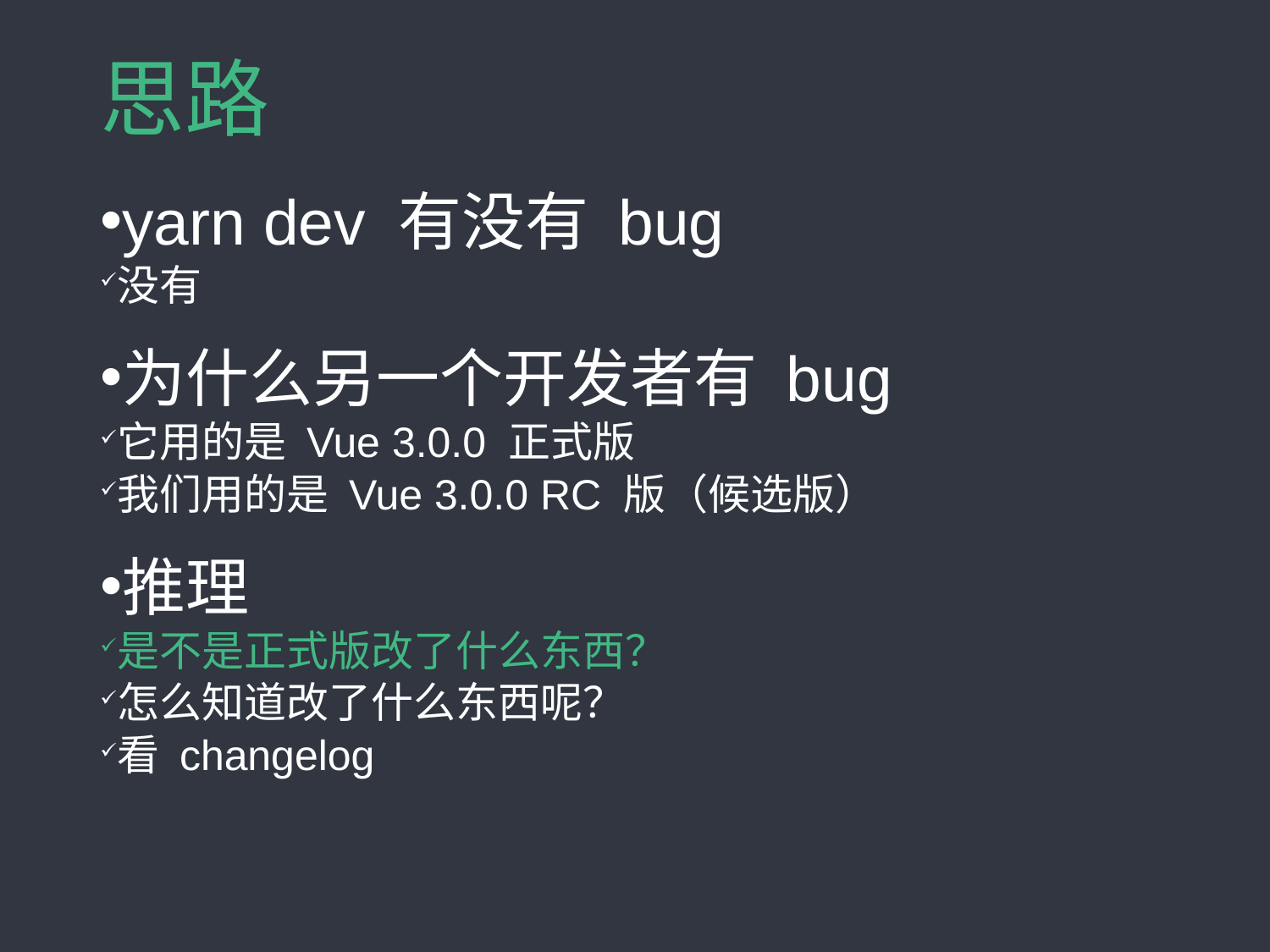

# 思路
yarn dev 有没有 bug
没有
为什么另一个开发者有 bug
它用的是 Vue 3.0.0 正式版
我们用的是 Vue 3.0.0 RC 版（候选版）
推理
是不是正式版改了什么东西？
怎么知道改了什么东西呢？
看 changelog